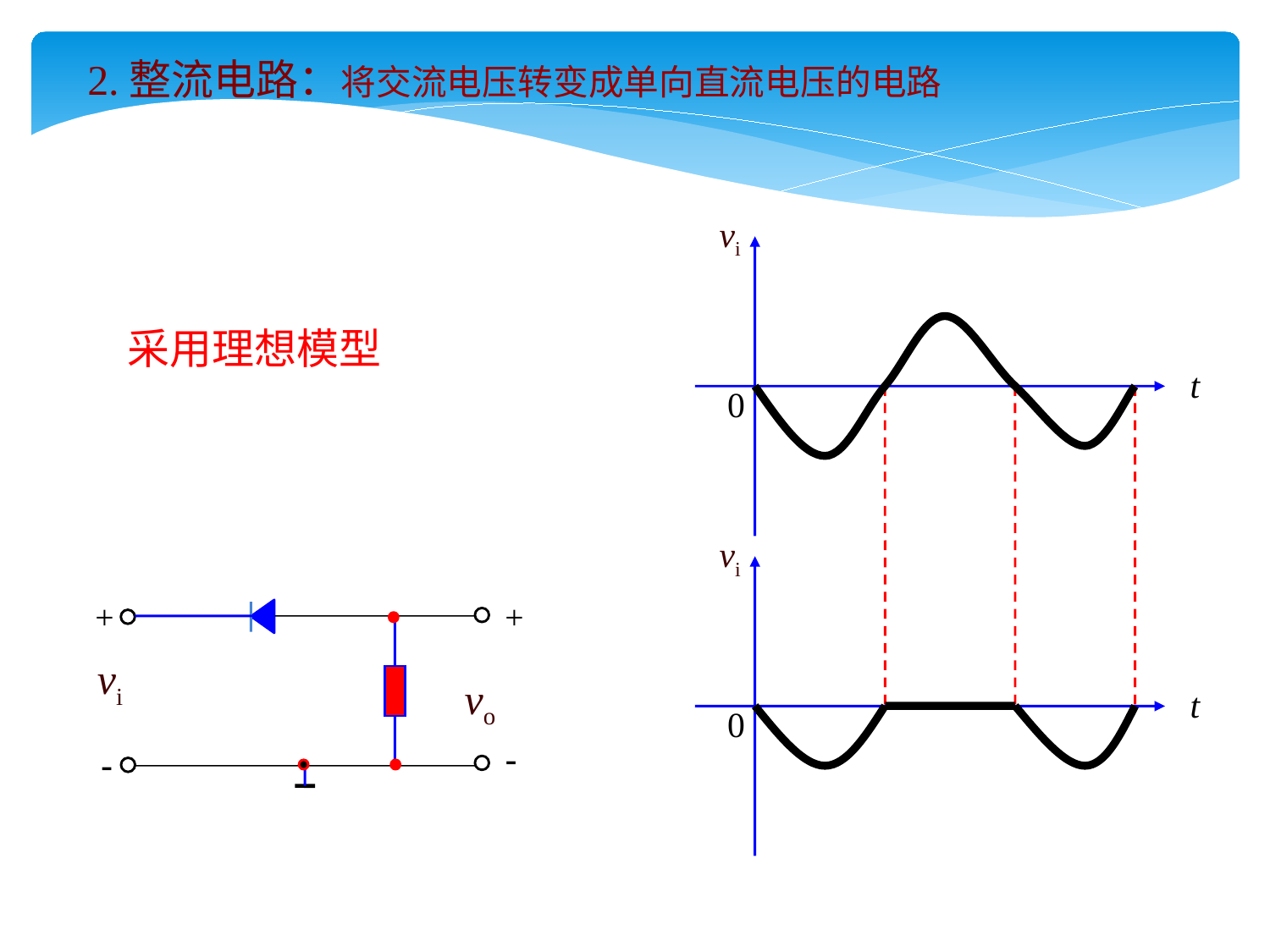

2.整流电路：将交流电压转变成单向直流电压的电路
vi

采用理想模型

t
0

vi

+
+

vi

vo
t
0

-
-